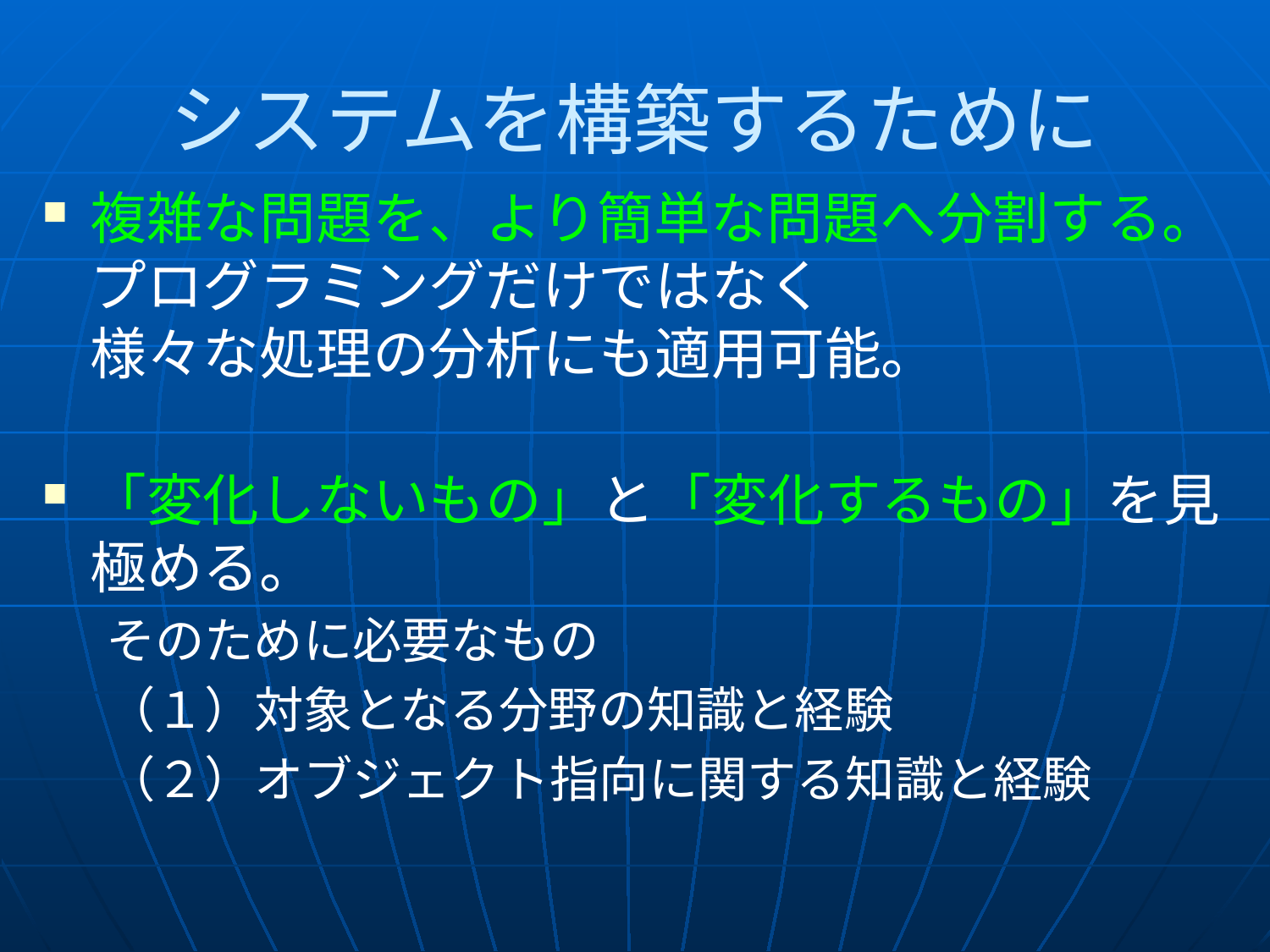

# システムを構築するために
複雑な問題を、より簡単な問題へ分割する。
プログラミングだけではなく
様々な処理の分析にも適用可能。
「変化しないもの」と「変化するもの」を見極める。
そのために必要なもの
（１）対象となる分野の知識と経験
（２）オブジェクト指向に関する知識と経験